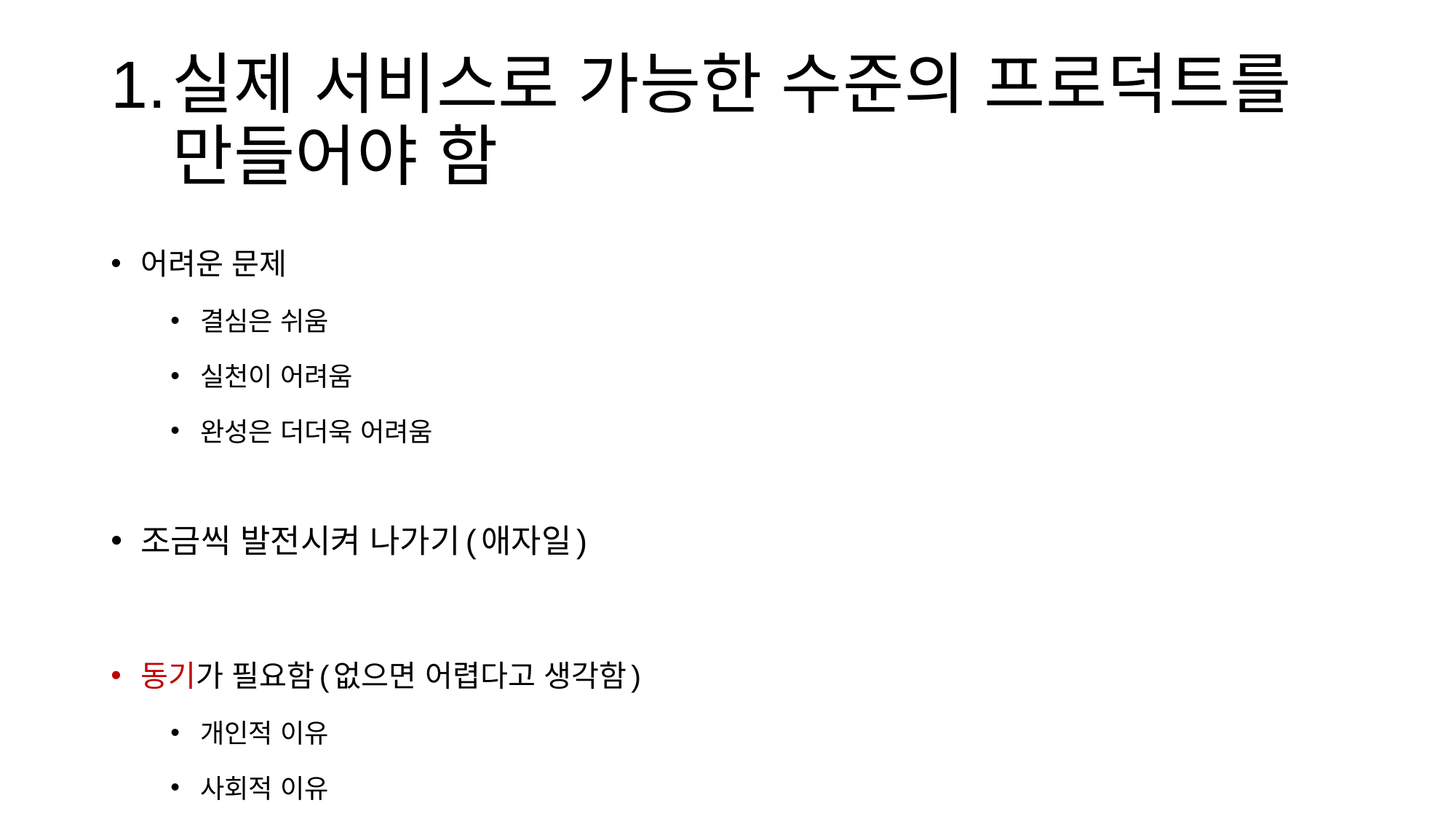

# 실제 서비스로 가능한 수준의 프로덕트를 만들어야 함
어려운 문제
결심은 쉬움
실천이 어려움
완성은 더더욱 어려움

조금씩 발전시켜 나가기(애자일)

동기가 필요함(없으면 어렵다고 생각함)
개인적 이유
사회적 이유